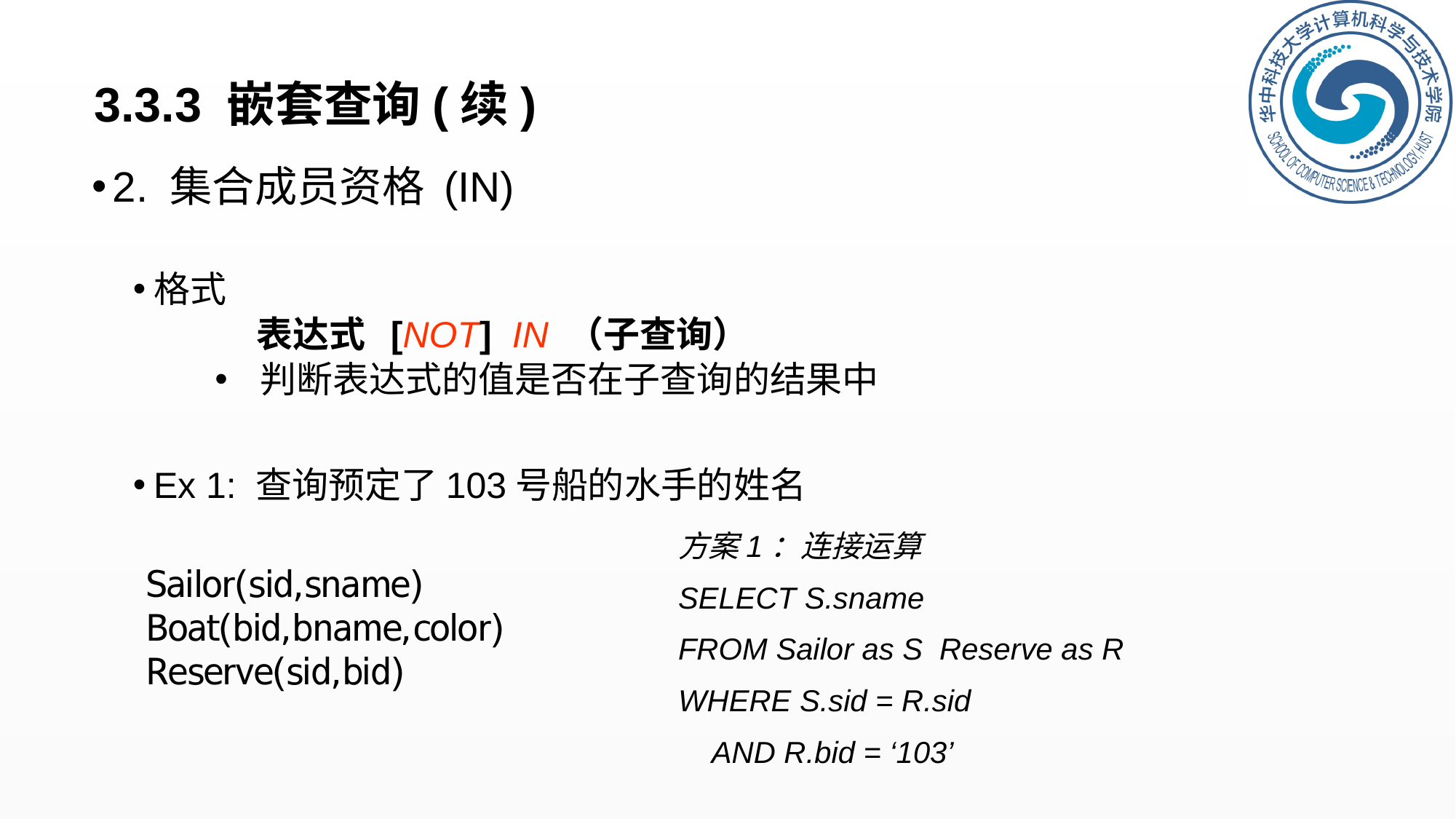

# 3.3.3 嵌套查询(续)
2. 集合成员资格 (IN)

格式
         表达式  [NOT]  IN （子查询）
  判断表达式的值是否在子查询的结果中

Ex 1: 查询预定了103号船的水手的姓名

方案1：连接运算
SELECT S.sname
FROM Sailor as S  Reserve as R
WHERE S.sid = R.sid
    AND R.bid = ‘103’
Sailor(sid,sname)
Boat(bid,bname,color)
Reserve(sid,bid)